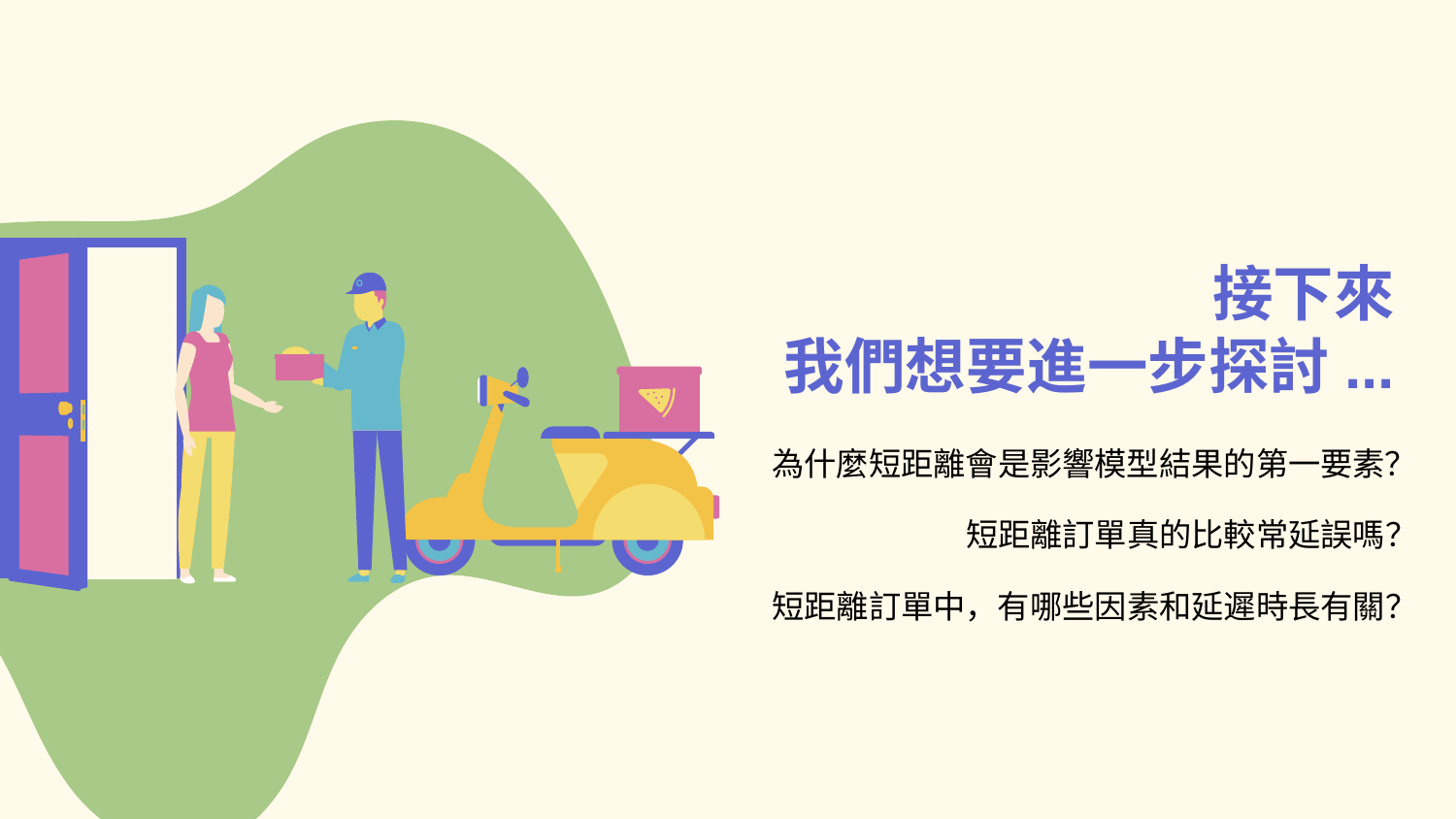

# 接下來 我們想要進一步探討...
為什麼短距離會是影響模型結果的第一要素？
短距離訂單真的比較常延誤嗎？
短距離訂單中，有哪些因素和延遲時長有關？